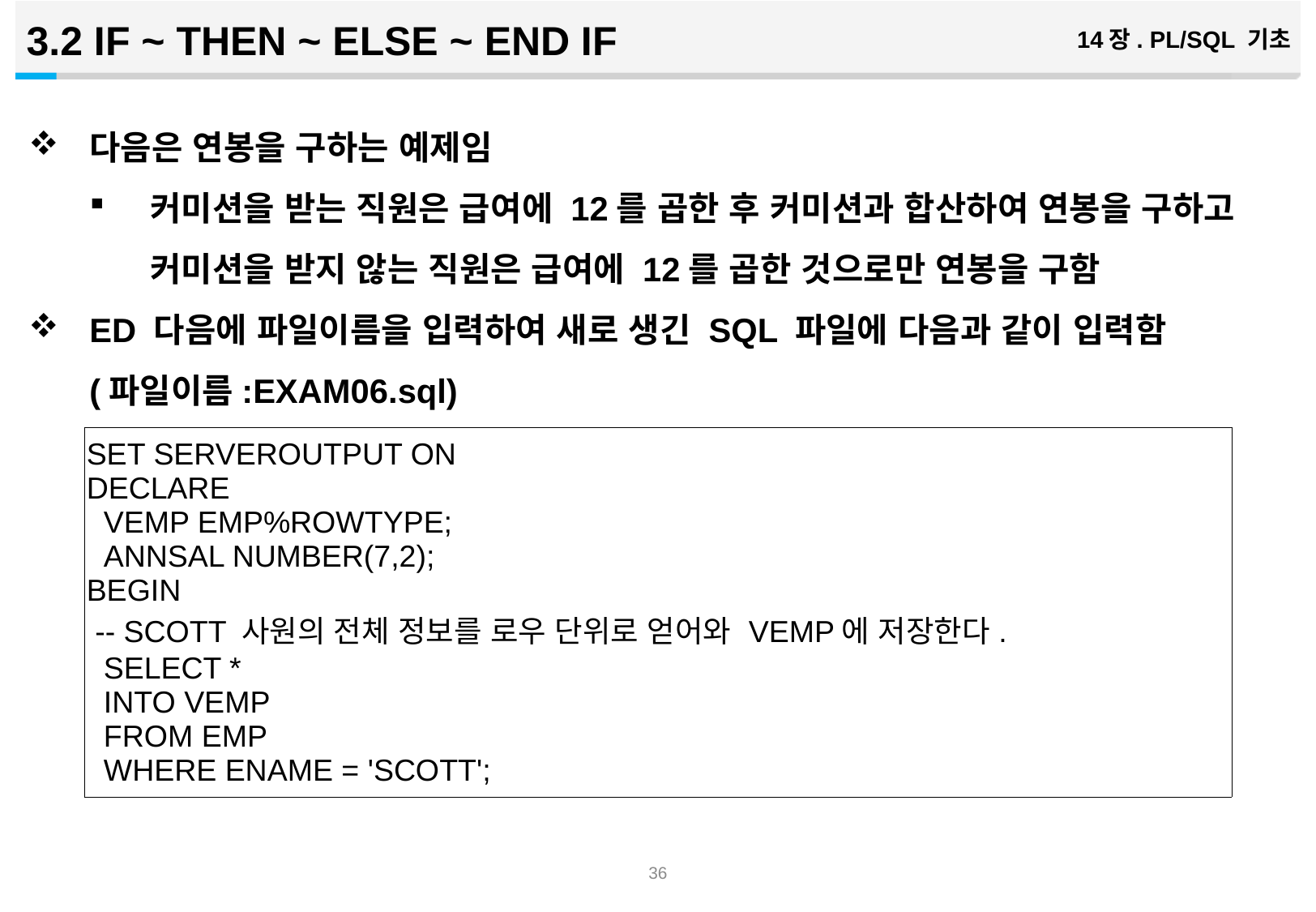

3.2 IF ~ THEN ~ ELSE ~ END IF
14장. PL/SQL 기초
다음은 연봉을 구하는 예제임
커미션을 받는 직원은 급여에 12를 곱한 후 커미션과 합산하여 연봉을 구하고 커미션을 받지 않는 직원은 급여에 12를 곱한 것으로만 연봉을 구함
ED 다음에 파일이름을 입력하여 새로 생긴 SQL 파일에 다음과 같이 입력함       (파일이름:EXAM06.sql)

| SET SERVEROUTPUT ON DECLARE VEMP EMP%ROWTYPE; ANNSAL NUMBER(7,2); BEGIN -- SCOTT 사원의 전체 정보를 로우 단위로 얻어와 VEMP에 저장한다. SELECT \* INTO VEMP FROM EMP WHERE ENAME = 'SCOTT'; |
| --- |
36